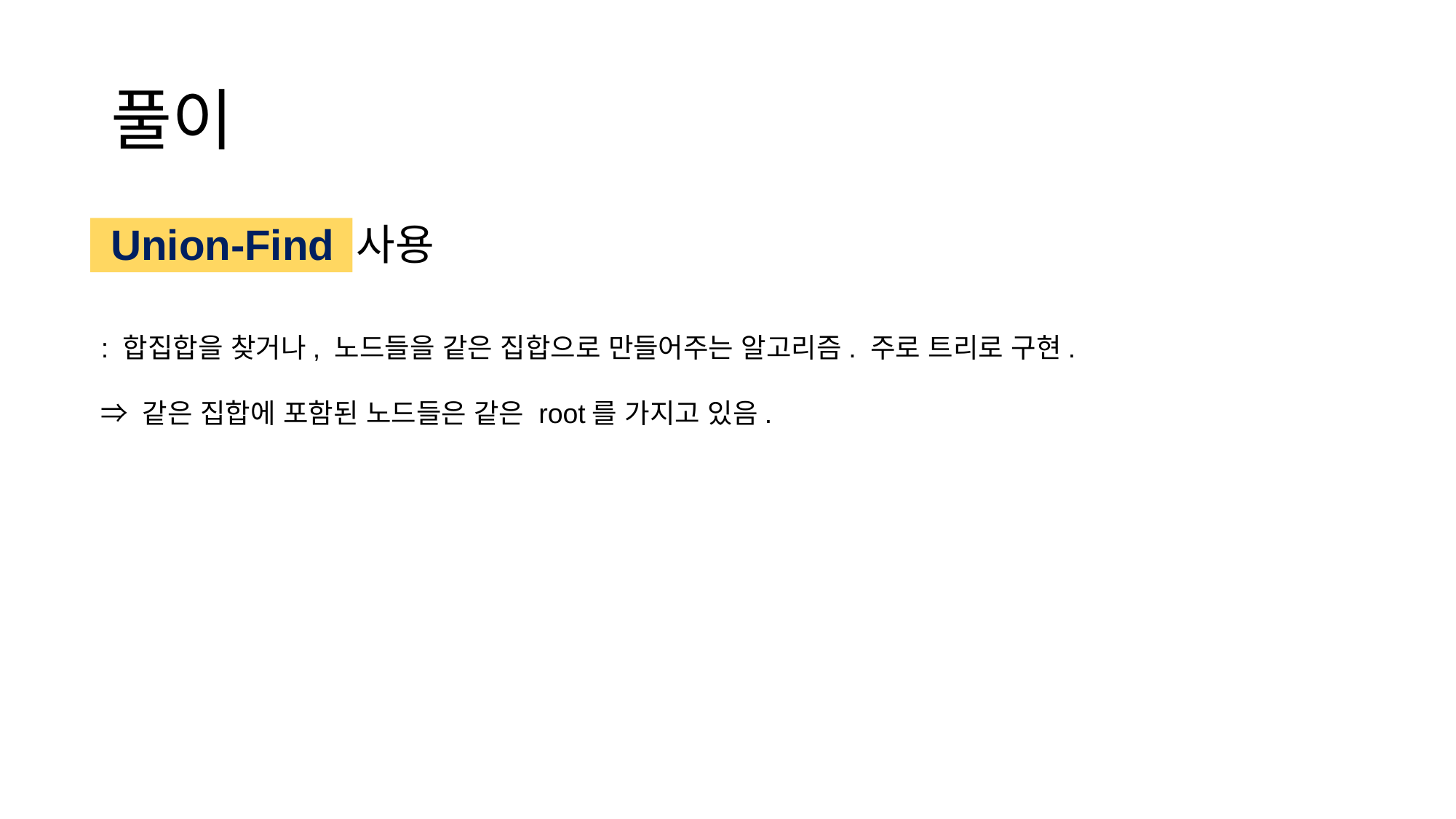

# 풀이

Union-Find 사용

: 합집합을 찾거나, 노드들을 같은 집합으로 만들어주는 알고리즘. 주로 트리로 구현.
⇒ 같은 집합에 포함된 노드들은 같은 root를 가지고 있음.